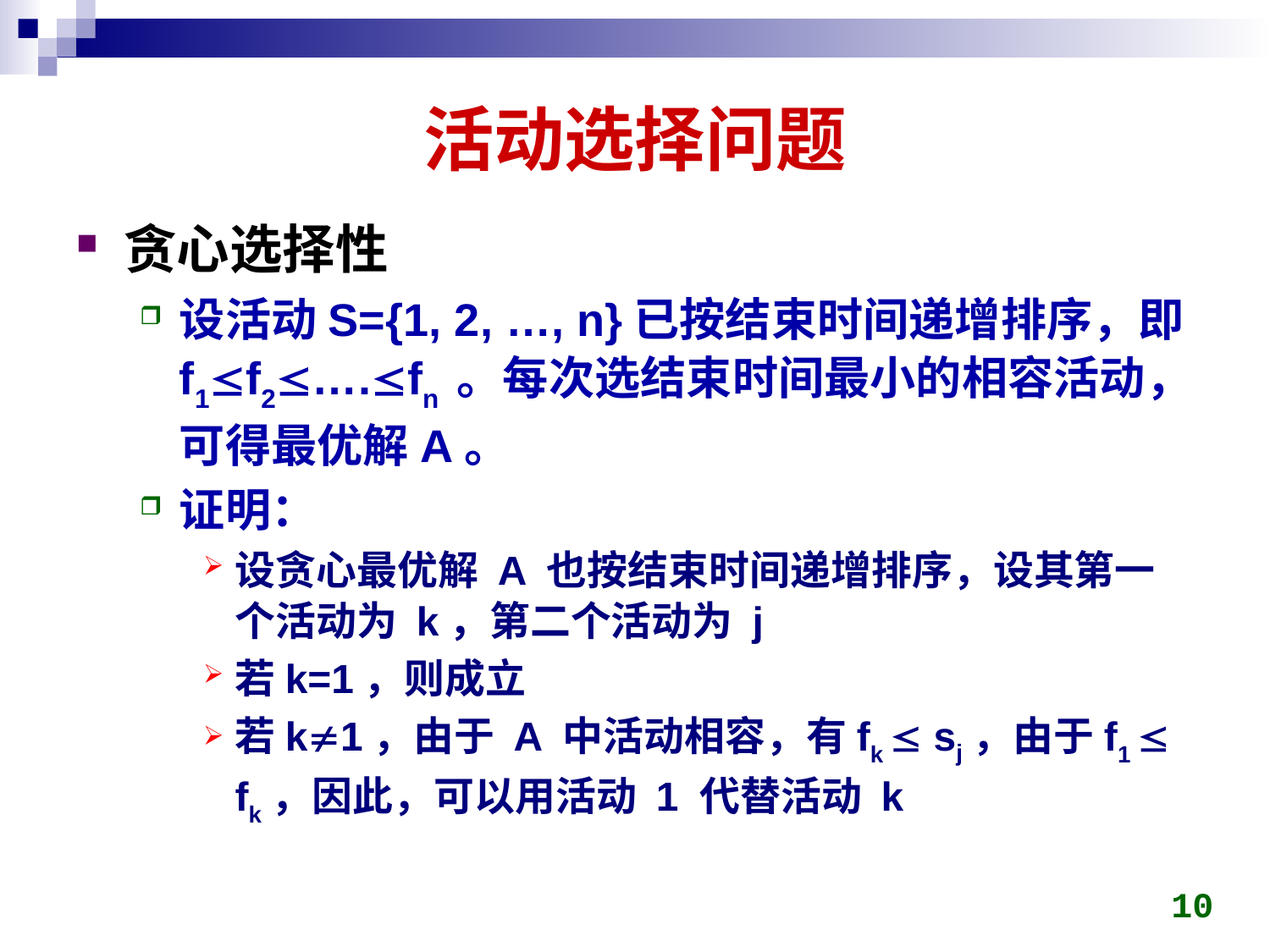

# 活动选择问题
贪心选择性
设活动S={1, 2, …, n}已按结束时间递增排序，即 f1≤f2≤….≤fn 。每次选结束时间最小的相容活动，可得最优解A。
证明：
设贪心最优解 A 也按结束时间递增排序，设其第一个活动为 k，第二个活动为 j
若k=1，则成立
若k≠1，由于 A 中活动相容，有fk ≤ sj，由于f1 ≤ fk，因此，可以用活动 1 代替活动 k

10